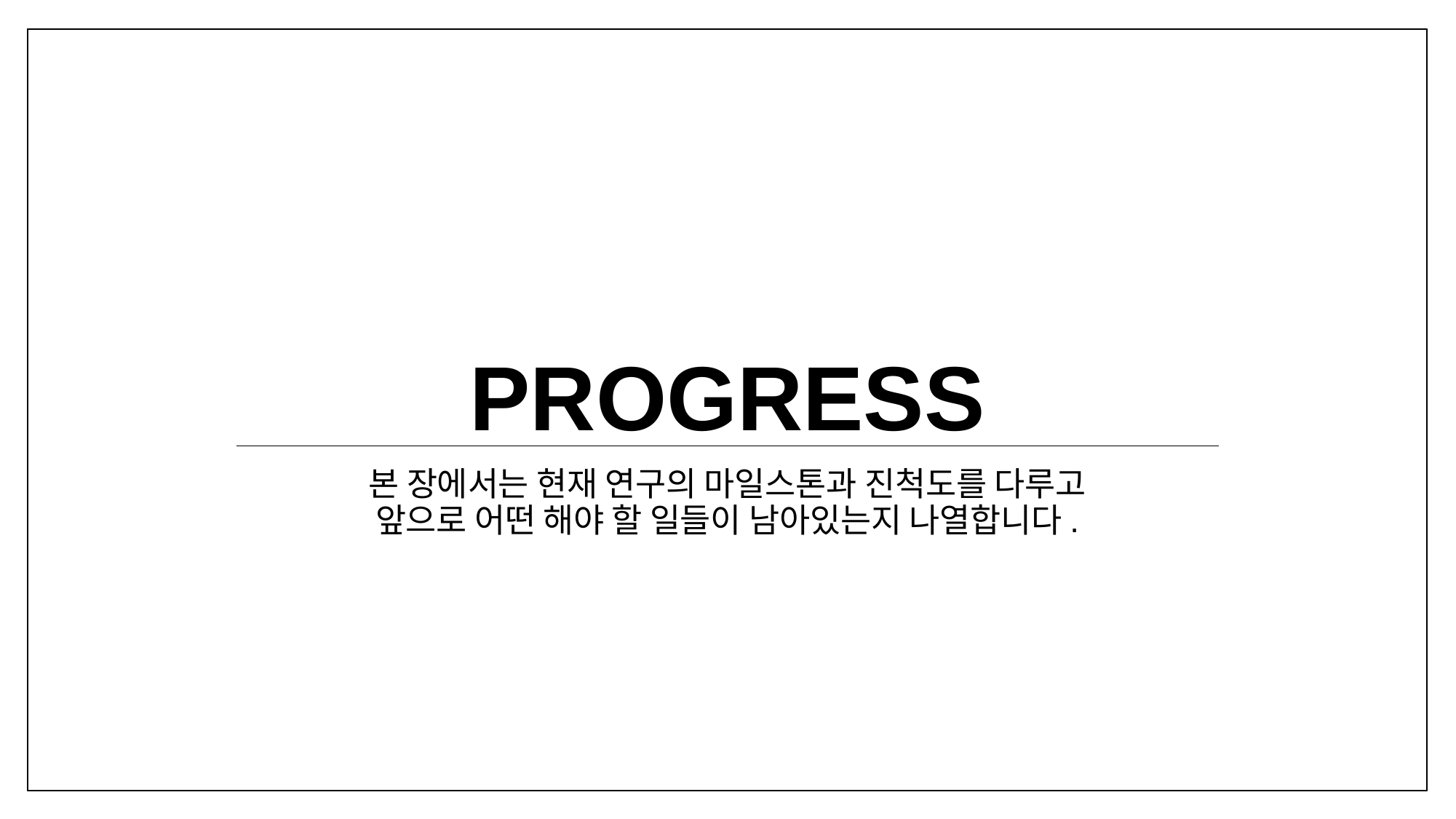

# PROGRESS
본 장에서는 현재 연구의 마일스톤과 진척도를 다루고
앞으로 어떤 해야 할 일들이 남아있는지 나열합니다.